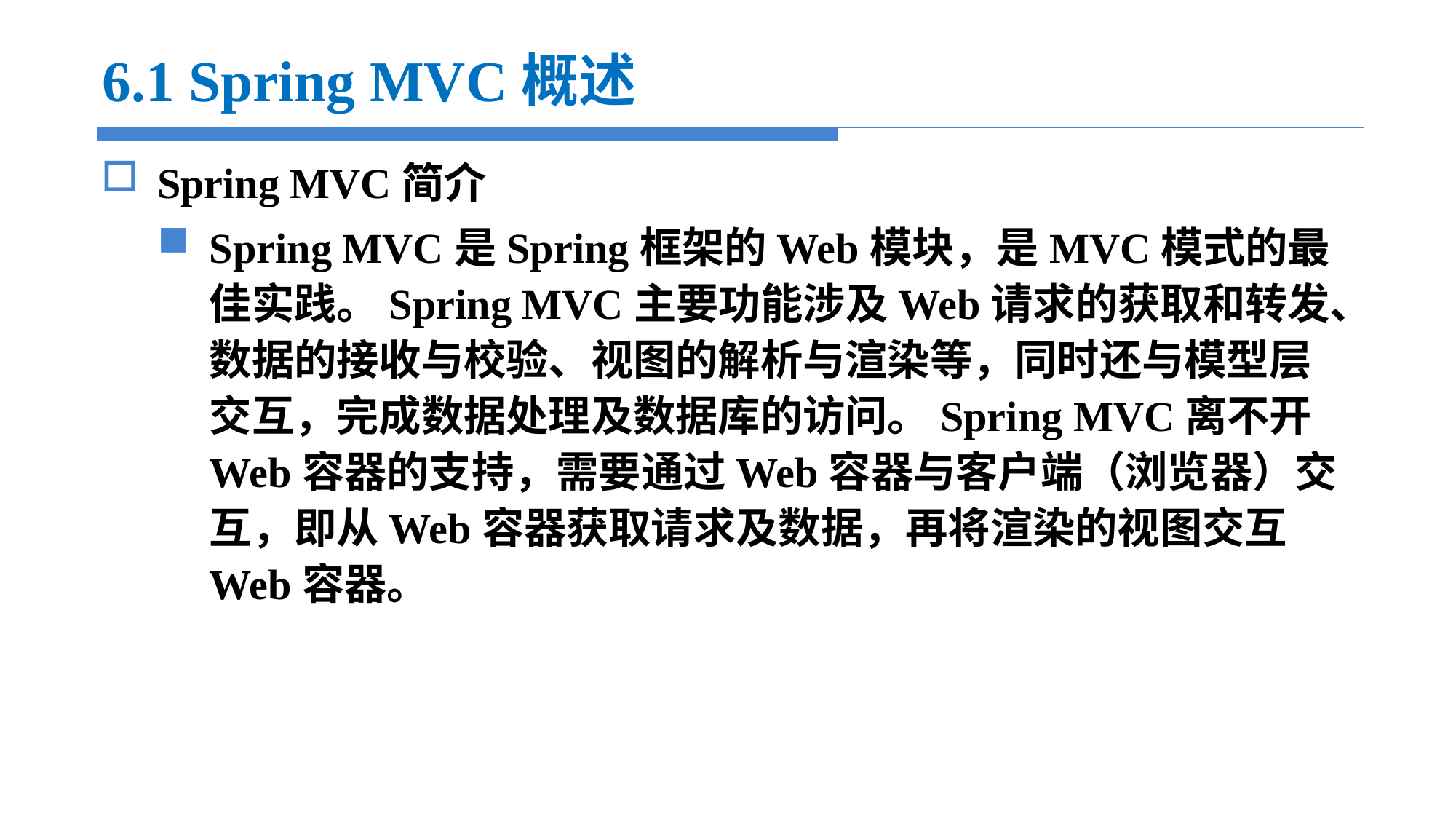

# 6.1 Spring MVC概述
Spring MVC简介
Spring MVC是Spring框架的Web模块，是MVC模式的最佳实践。Spring MVC主要功能涉及Web请求的获取和转发、数据的接收与校验、视图的解析与渲染等，同时还与模型层交互，完成数据处理及数据库的访问。Spring MVC离不开Web容器的支持，需要通过Web容器与客户端（浏览器）交互，即从Web容器获取请求及数据，再将渲染的视图交互Web容器。
5